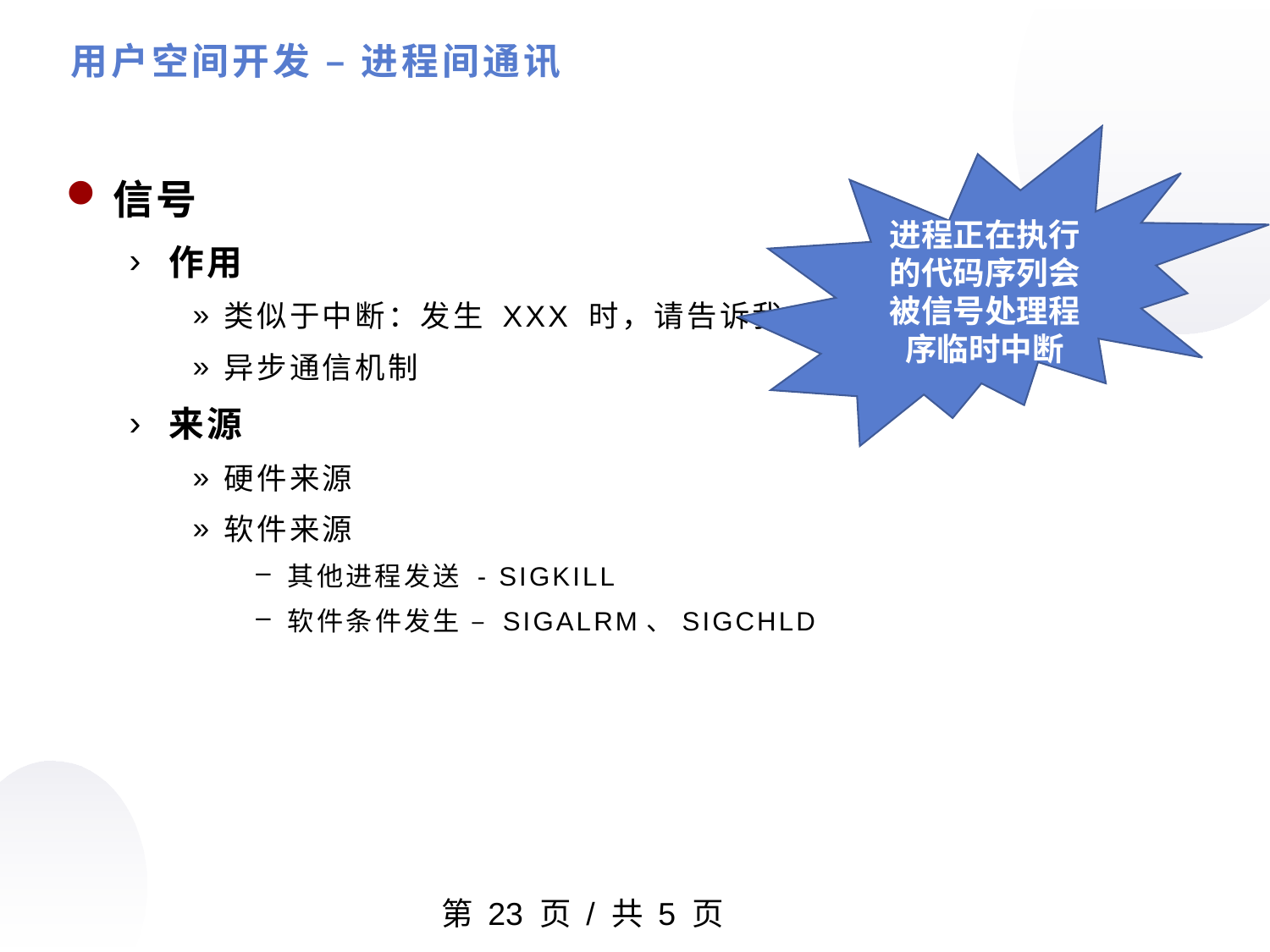

用户空间开发 – 进程间通讯

进程正在执行的代码序列会被信号处理程序临时中断
信号
作用
类似于中断：发生 XXX 时，请告诉我
异步通信机制
来源
硬件来源
软件来源
其他进程发送 - SIGKILL
软件条件发生 – SIGALRM、SIGCHLD

第 23 页 / 共 5 页